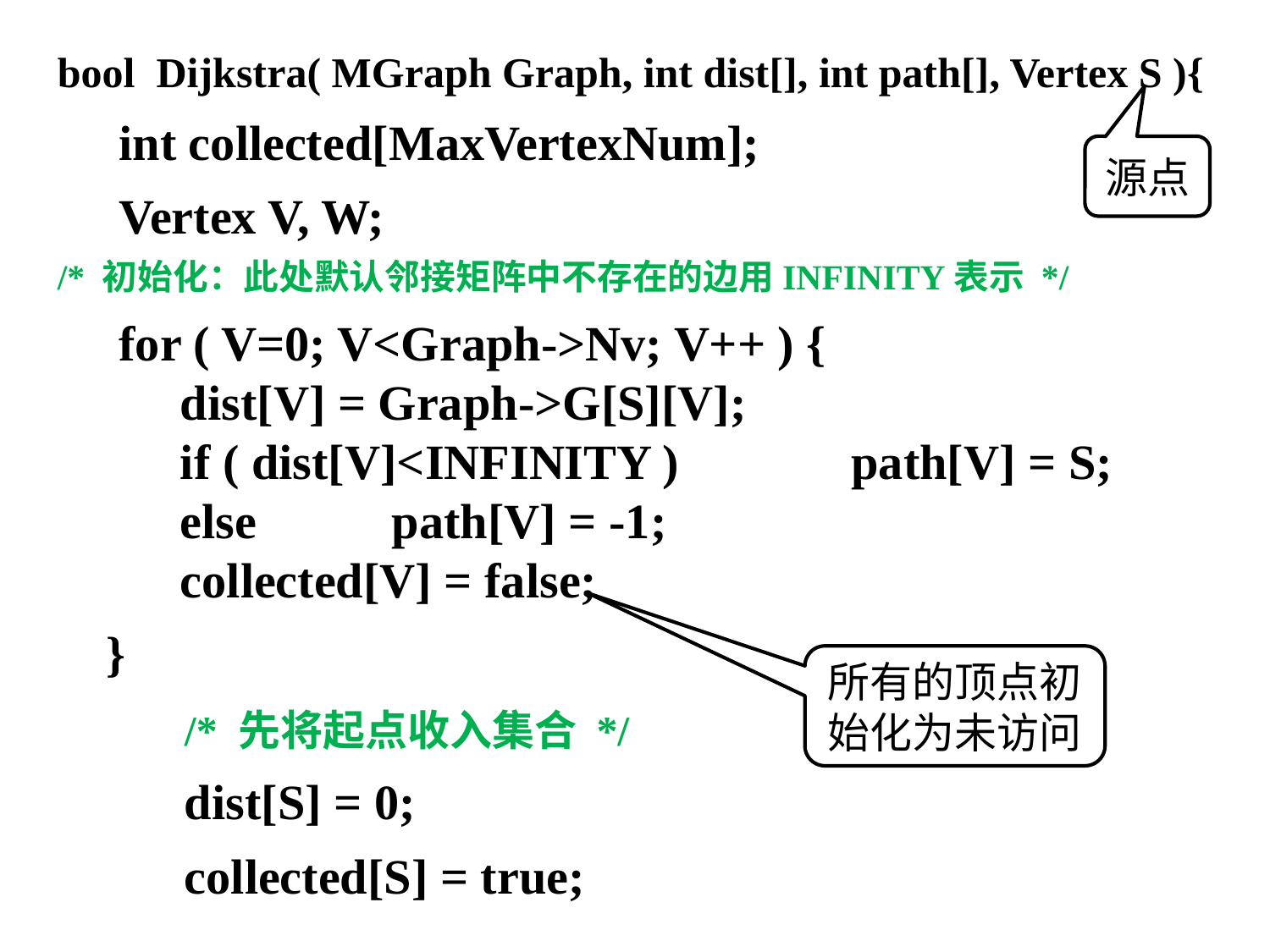

bool  Dijkstra( MGraph Graph, int dist[], int path[], Vertex S ){
     int collected[MaxVertexNum];
     Vertex V, W;
/* 初始化：此处默认邻接矩阵中不存在的边用INFINITY表示 */
     for ( V=0; V<Graph->Nv; V++ ) {
          dist[V] = Graph->G[S][V];
          if ( dist[V]<INFINITY )              path[V] = S;
          else           path[V] = -1;
          collected[V] = false;
    }
	/* 先将起点收入集合 */
	dist[S] = 0;
	collected[S] = true;
源点
所有的顶点初始化为未访问